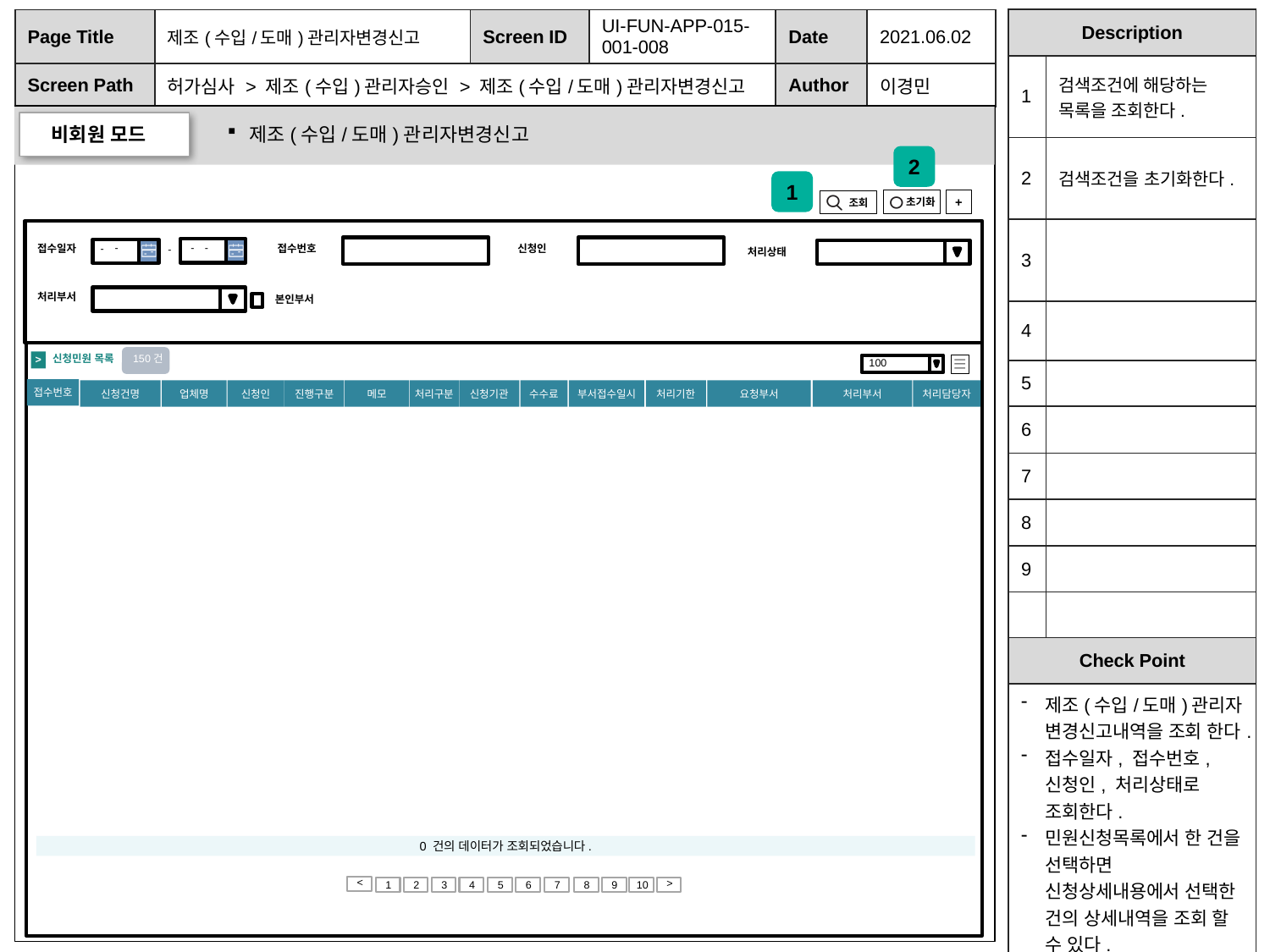

| Description |  |
| --- | --- |
| 1 | 검색조건에 해당하는 목록을 조회한다. |
| 2 | 검색조건을 초기화한다. |
| 3 |  |
| 4 |  |
| 5 |  |
| 6 |  |
| 7 |  |
| 8 |  |
| 9 |  |
|  |  |
| Check Point |  |
| 제조(수입/도매)관리자 변경신고내역을 조회 한다. 접수일자, 접수번호, 신청인, 처리상태로 조회한다. 민원신청목록에서 한 건을 선택하면 신청상세내용에서 선택한 건의 상세내역을 조회 할 수 있다. |  |
| Page Title | 제조(수입/도매)관리자변경신고 | Screen ID | UI-FUN-APP-015-001-008 | Date | 2021.06.02 |
| --- | --- | --- | --- | --- | --- |
| Screen Path | 허가심사 > 제조(수입)관리자승인 > 제조(수입/도매)관리자변경신고 |  |  | Author | 이경민 |

비회원 모드
제조(수입/도매)관리자변경신고
2
1
 초기화
+
  조회

-
-
-
-
접수일자
접수번호
신청인
-

처리상태

처리부서
본인부서

150건

신청민원 목록
100
>

접수번호
신청인
진행구분
메모
처리구분
신청기관
수수료
부서접수일시
처리기한
요청부서
처리부서
처리담당자
신청건명
업체명
0 건의 데이터가 조회되었습니다.
<

>

10

1

2

3

4

5

6

7

8

9